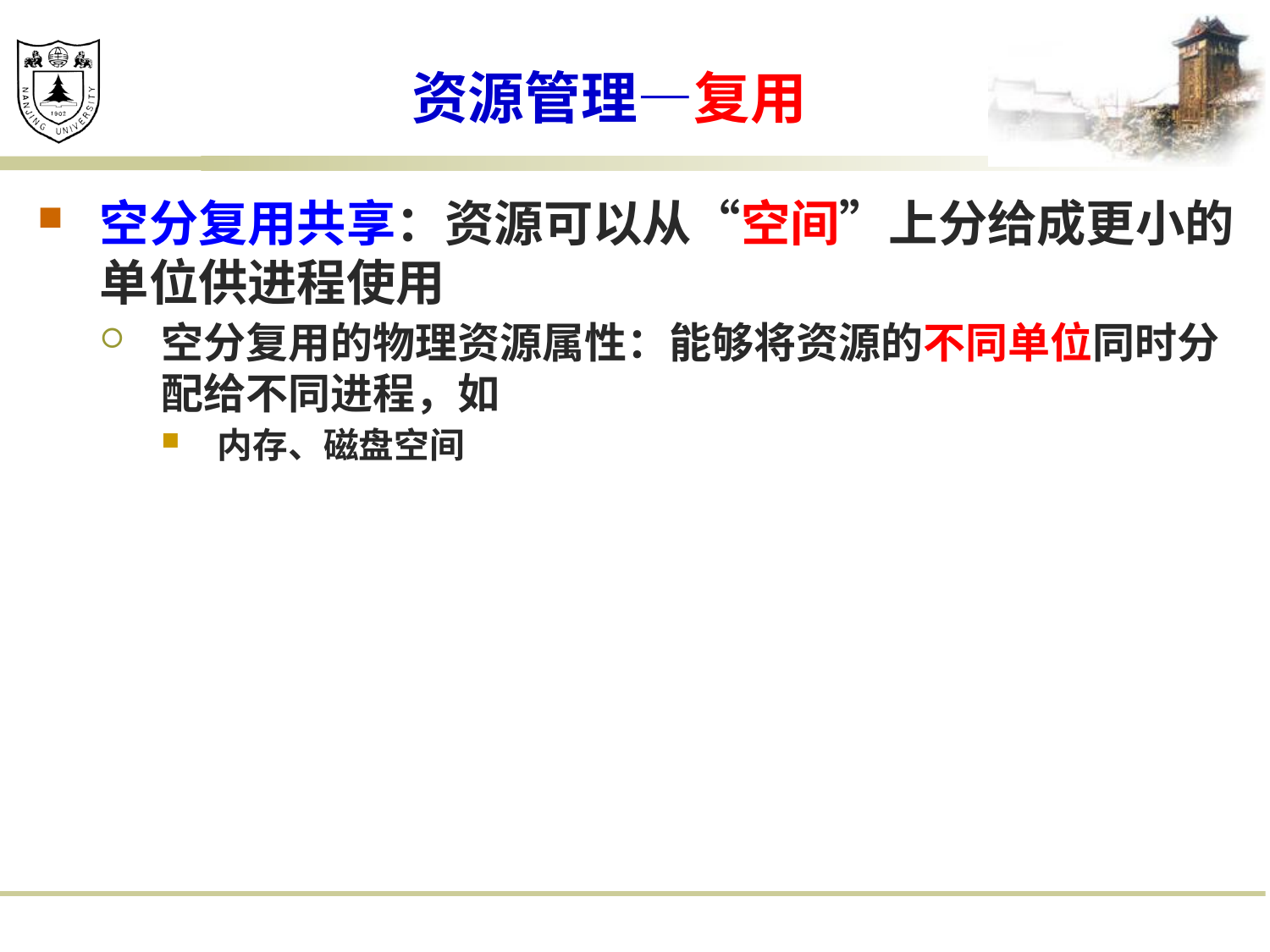

# 资源管理—复用
空分复用共享：资源可以从“空间”上分给成更小的单位供进程使用
空分复用的物理资源属性：能够将资源的不同单位同时分配给不同进程，如
内存、磁盘空间

10